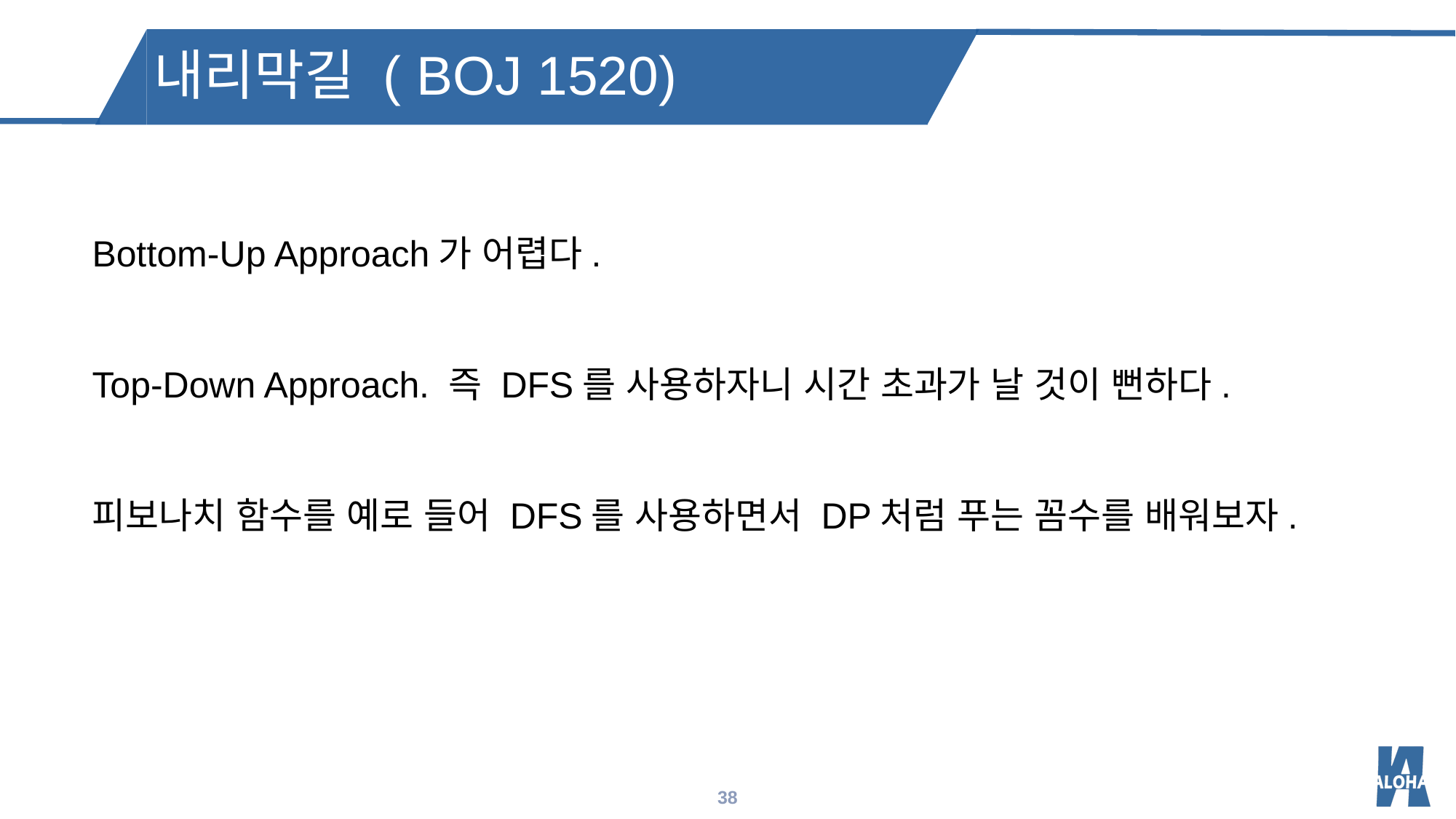

내리막길 ( BOJ 1520)
Bottom-Up Approach가 어렵다.

Top-Down Approach. 즉 DFS를 사용하자니 시간 초과가 날 것이 뻔하다.

피보나치 함수를 예로 들어 DFS를 사용하면서 DP처럼 푸는 꼼수를 배워보자.
38